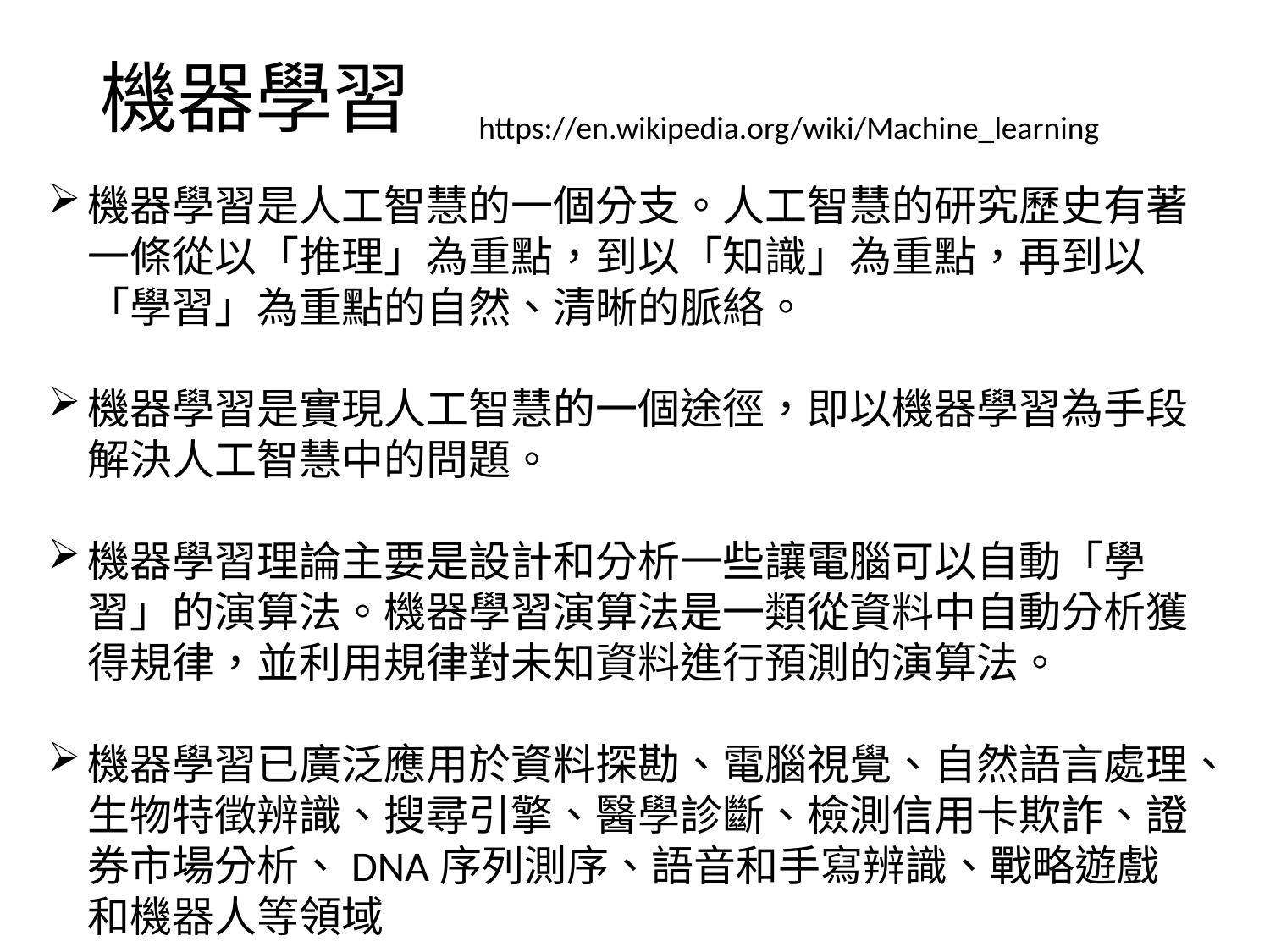

# 機器學習
https://en.wikipedia.org/wiki/Machine_learning
機器學習是人工智慧的一個分支。人工智慧的研究歷史有著一條從以「推理」為重點，到以「知識」為重點，再到以「學習」為重點的自然、清晰的脈絡。

機器學習是實現人工智慧的一個途徑，即以機器學習為手段解決人工智慧中的問題。

機器學習理論主要是設計和分析一些讓電腦可以自動「學習」的演算法。機器學習演算法是一類從資料中自動分析獲得規律，並利用規律對未知資料進行預測的演算法。

機器學習已廣泛應用於資料探勘、電腦視覺、自然語言處理、生物特徵辨識、搜尋引擎、醫學診斷、檢測信用卡欺詐、證券市場分析、DNA序列測序、語音和手寫辨識、戰略遊戲和機器人等領域